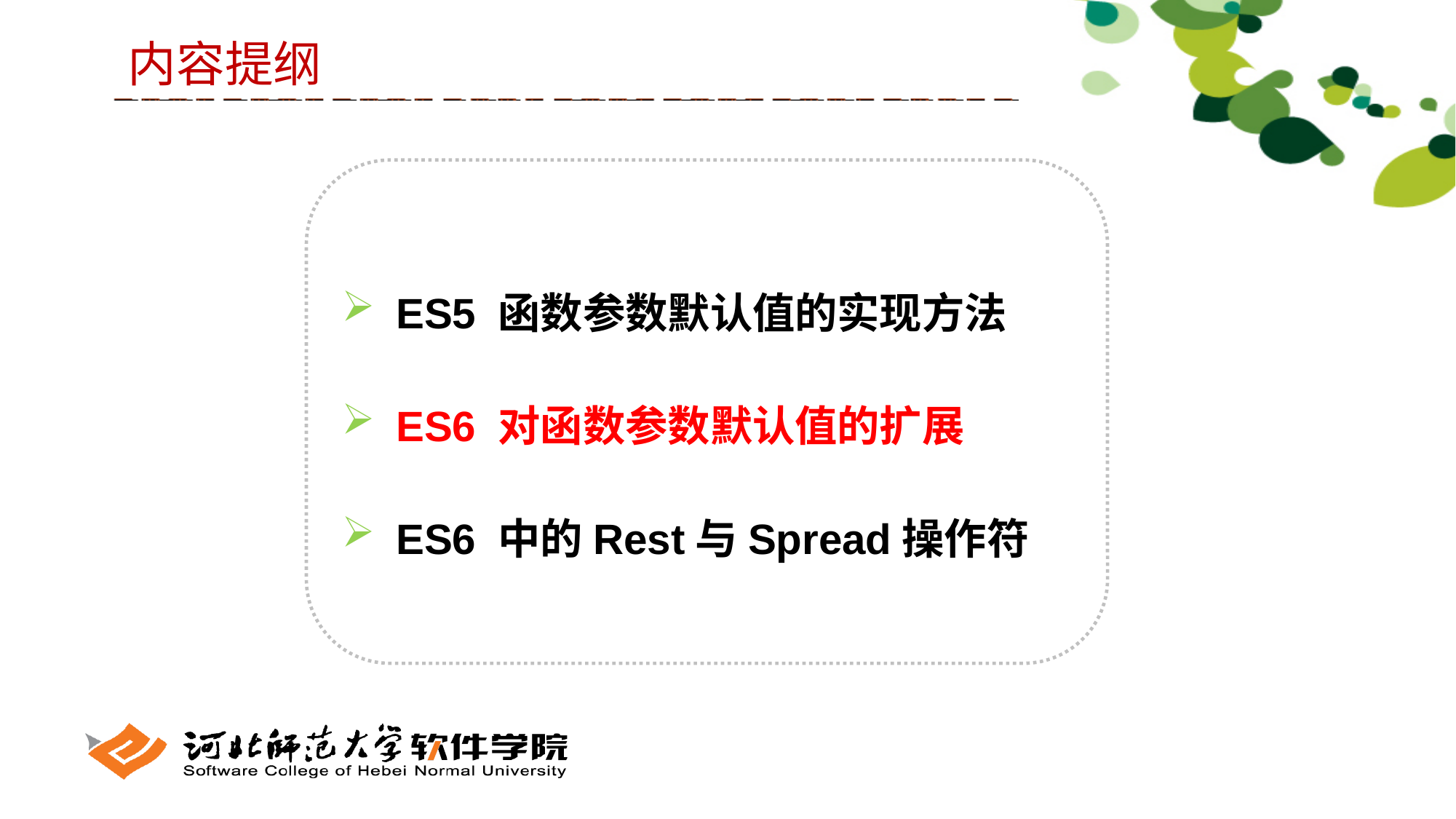

内容提纲
ES5 函数参数默认值的实现方法
ES6 对函数参数默认值的扩展
ES6 中的Rest与Spread操作符